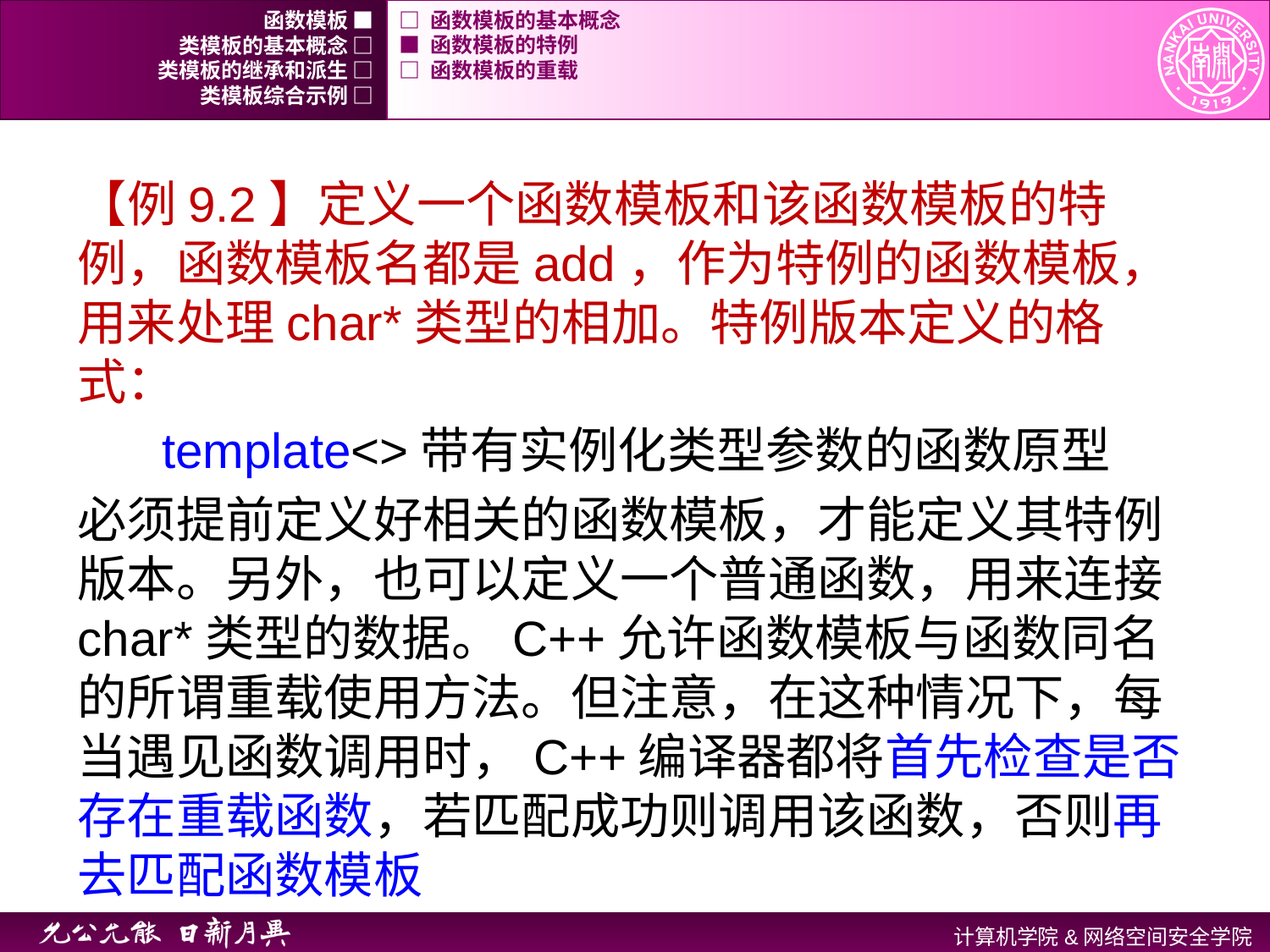

函数模板 ■
□ 函数模板的基本概念
类模板的基本概念 □
■ 函数模板的特例
类模板的继承和派生 □
□ 函数模板的重载
类模板综合示例 □

【例9.2】定义一个函数模板和该函数模板的特例，函数模板名都是add，作为特例的函数模板，用来处理char*类型的相加。特例版本定义的格式：
template<>带有实例化类型参数的函数原型
必须提前定义好相关的函数模板，才能定义其特例版本。另外，也可以定义一个普通函数，用来连接char*类型的数据。C++允许函数模板与函数同名的所谓重载使用方法。但注意，在这种情况下，每当遇见函数调用时，C++编译器都将首先检查是否存在重载函数，若匹配成功则调用该函数，否则再去匹配函数模板